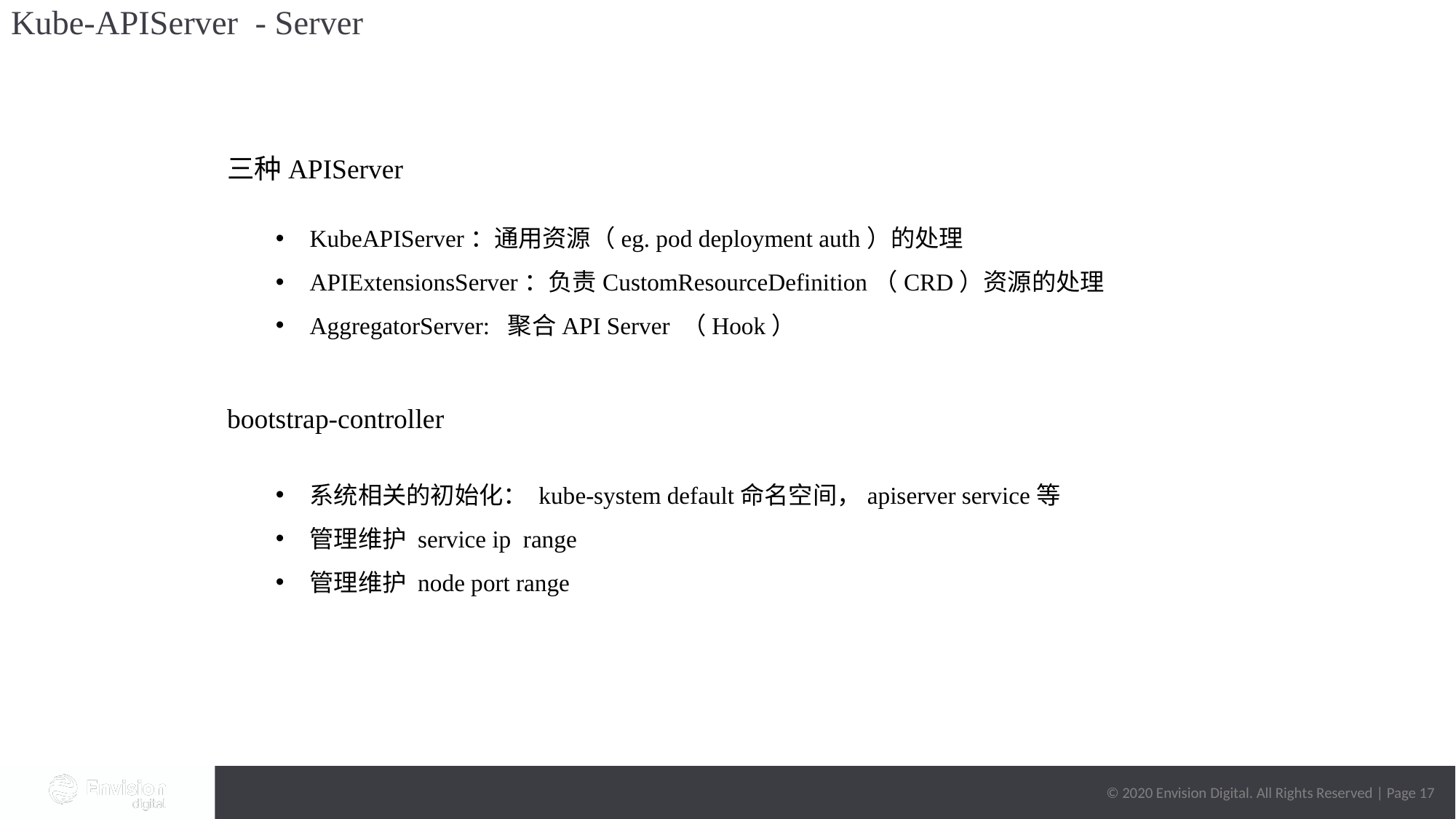

# Kube-APIServer  - Server
三种APIServer
KubeAPIServer：通用资源（eg. pod deployment auth）的处理
APIExtensionsServer：负责CustomResourceDefinition（CRD）资源的处理
AggregatorServer:  聚合API Server （Hook）
bootstrap-controller
系统相关的初始化： kube-system default命名空间，apiserver service等
管理维护 service ip  range
管理维护 node port range